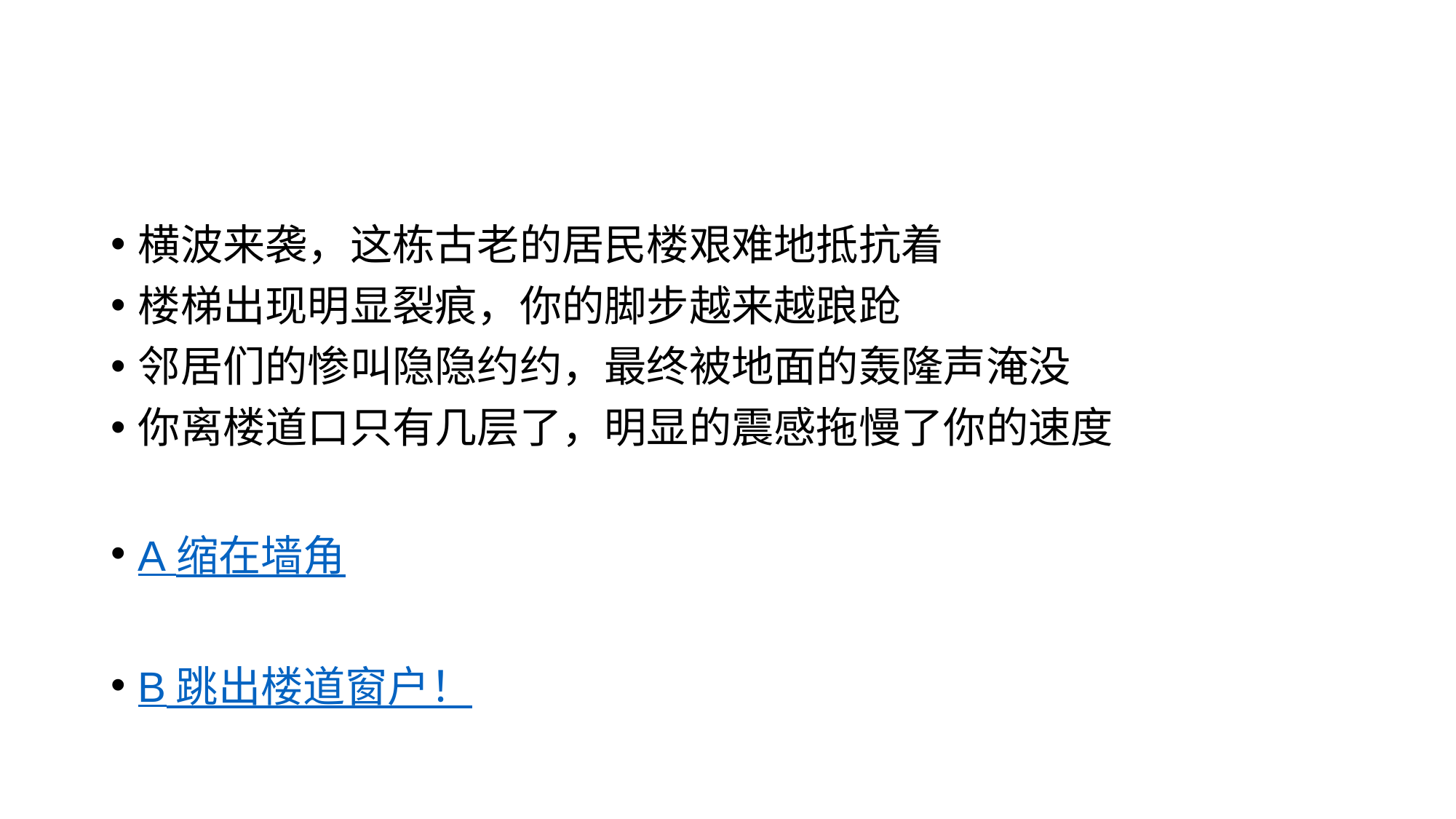

横波来袭，这栋古老的居民楼艰难地抵抗着
楼梯出现明显裂痕，你的脚步越来越踉跄
邻居们的惨叫隐隐约约，最终被地面的轰隆声淹没
你离楼道口只有几层了，明显的震感拖慢了你的速度

A 缩在墙角

B 跳出楼道窗户！